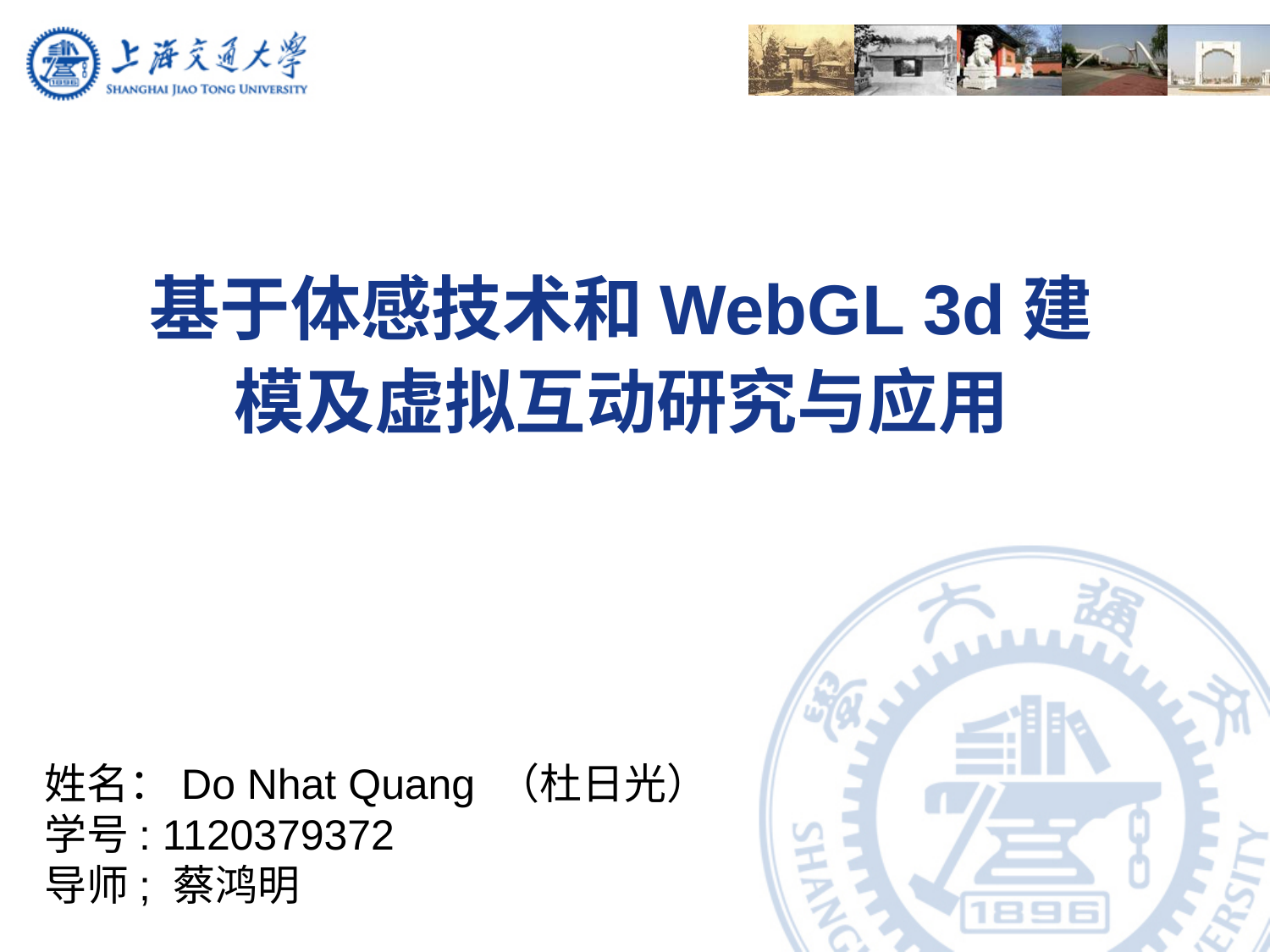

基于体感技术和WebGL 3d建模及虚拟互动研究与应用
姓名：Do Nhat Quang （杜日光）
学号: 1120379372
导师; 蔡鸿明